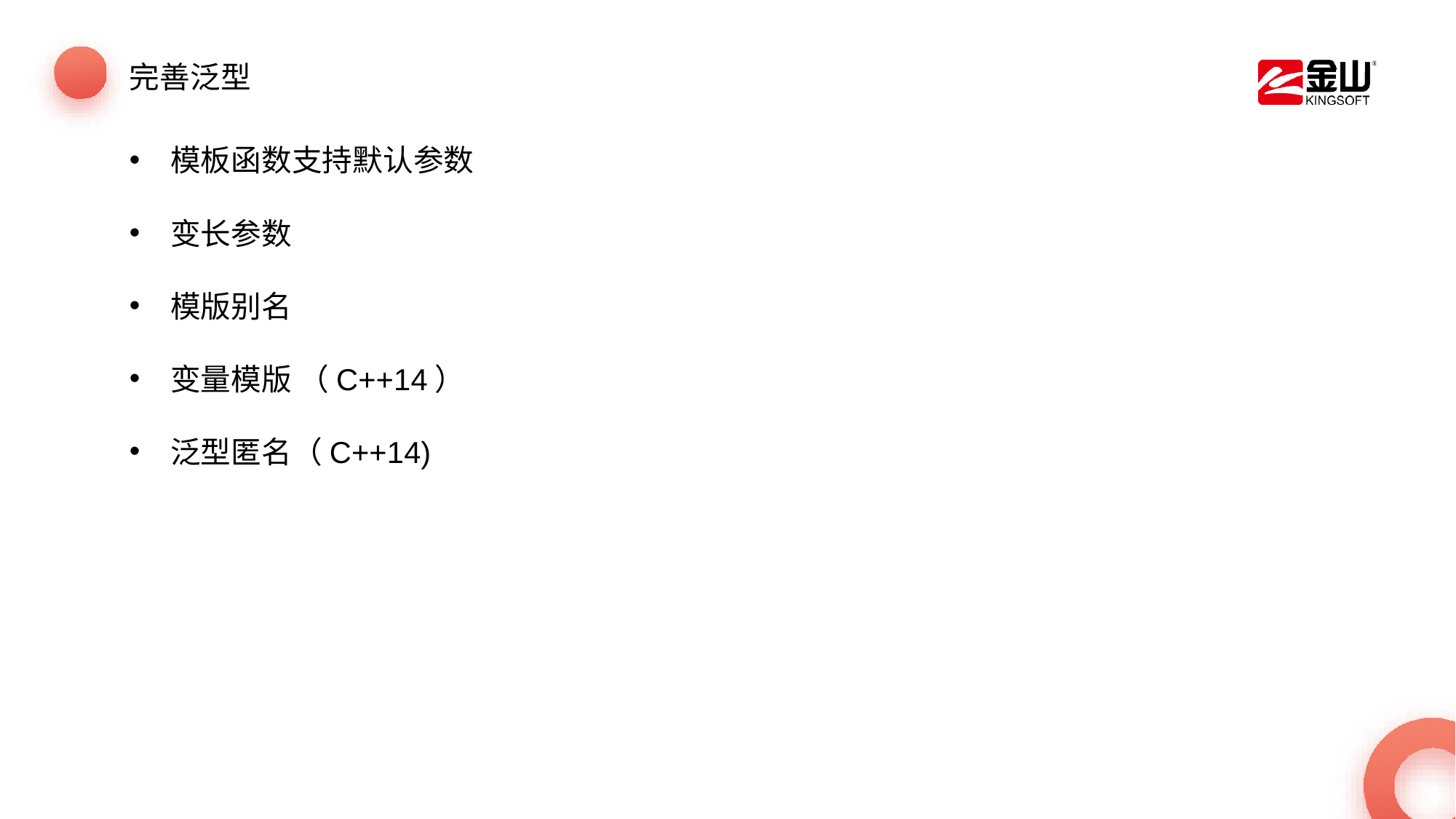

完善泛型
模板函数支持默认参数

变长参数

模版别名

变量模版 （C++14）

泛型匿名（C++14)